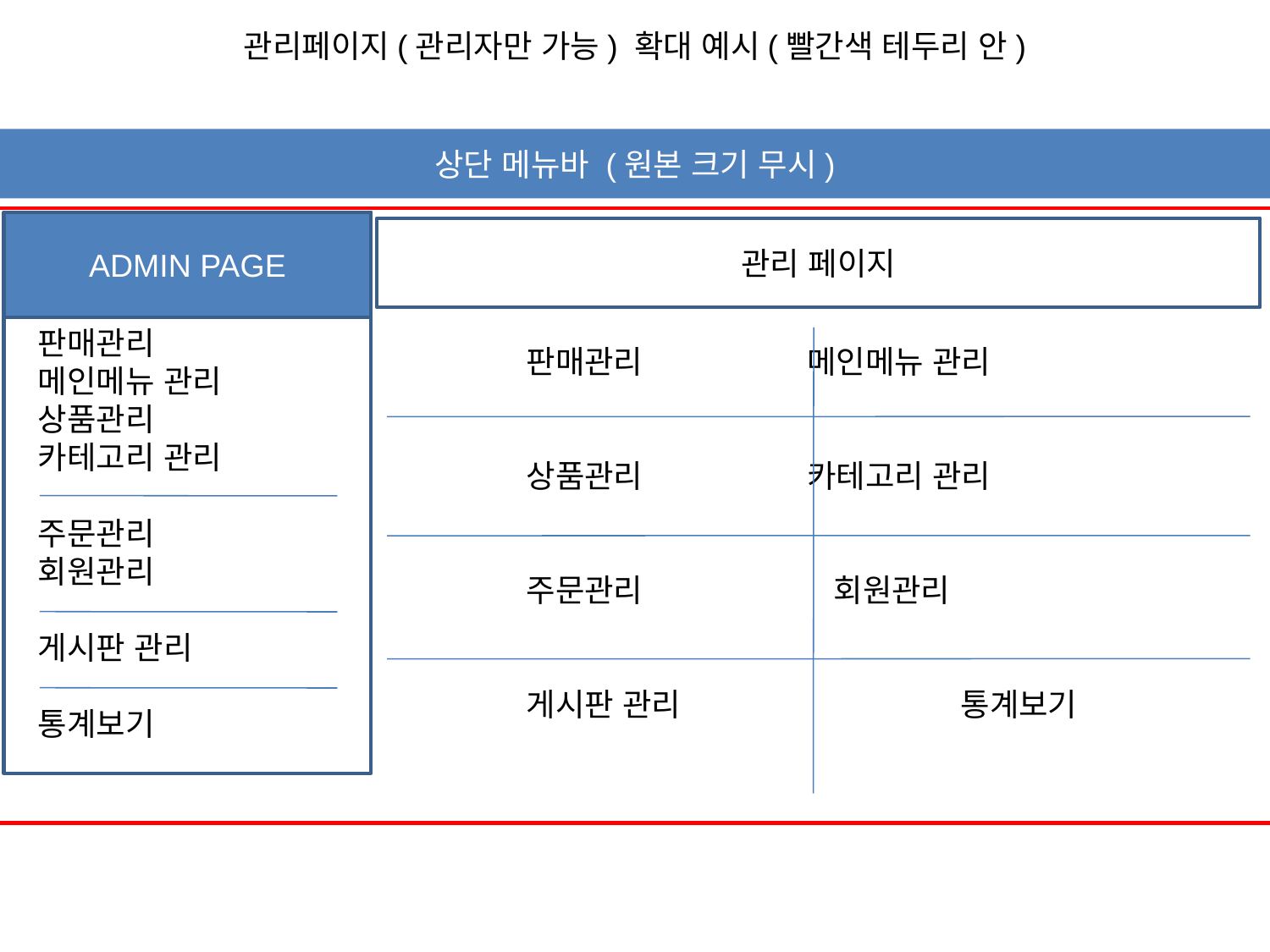

관리페이지(관리자만 가능) 확대 예시(빨간색 테두리 안)
상단 메뉴바 (원본 크기 무시)

ADMIN PAGE
관리 페이지
  판매관리
  메인메뉴 관리
  상품관리
  카테고리 관리

  주문관리
  회원관리

  게시판 관리

  통계보기
	판매관리		   메인메뉴 관리

	상품관리		   카테고리 관리

	주문관리		      회원관리

	게시판 관리		      통계보기